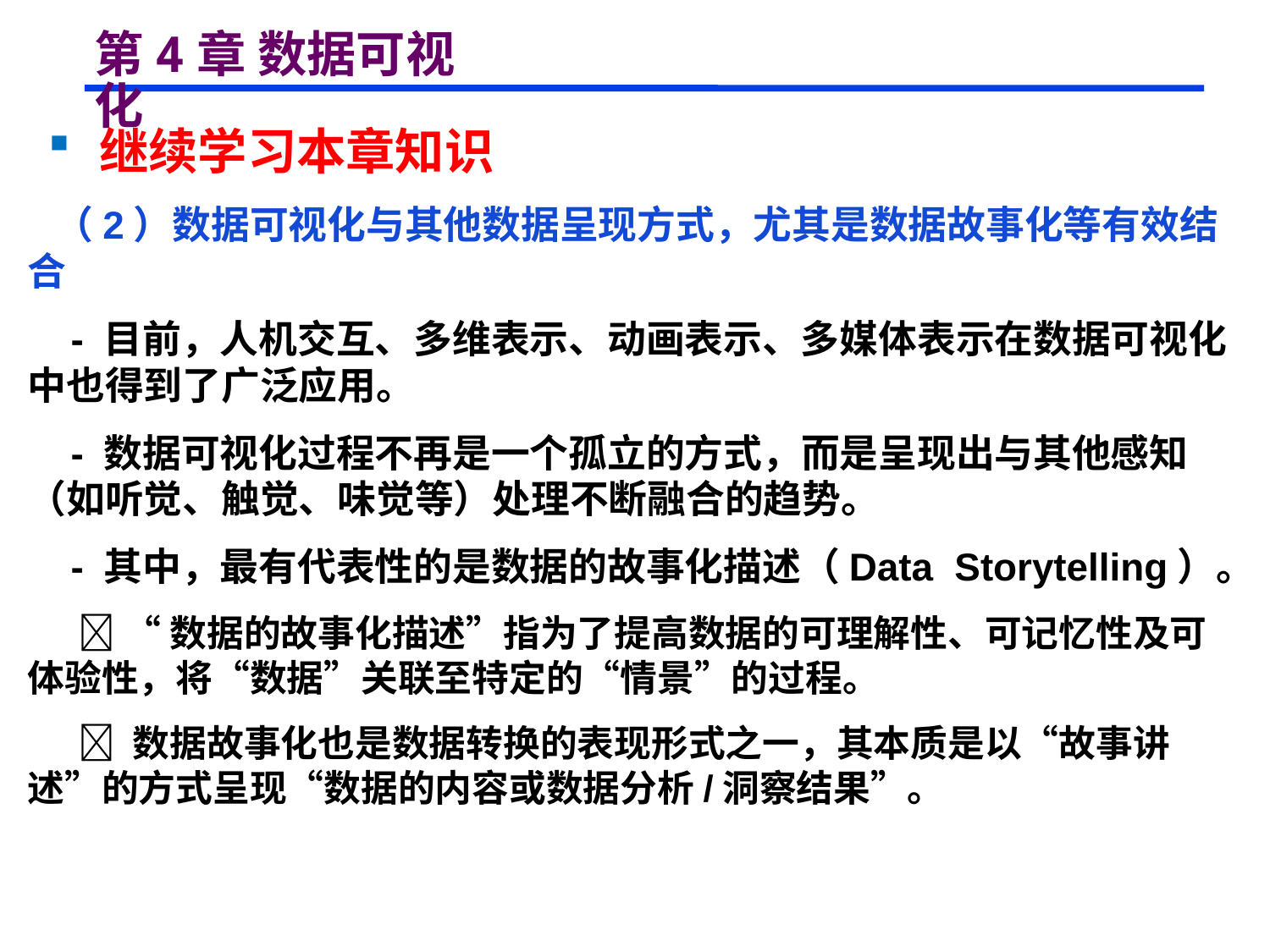

# 第4章 数据可视化
 继续学习本章知识
  （2）数据可视化与其他数据呈现方式，尤其是数据故事化等有效结合
    - 目前，人机交互、多维表示、动画表示、多媒体表示在数据可视化中也得到了广泛应用。
    - 数据可视化过程不再是一个孤立的方式，而是呈现出与其他感知（如听觉、触觉、味觉等）处理不断融合的趋势。
    - 其中，最有代表性的是数据的故事化描述（Data  Storytelling）。
      • “数据的故事化描述”指为了提高数据的可理解性、可记忆性及可体验性，将“数据”关联至特定的“情景”的过程。
      • 数据故事化也是数据转换的表现形式之一，其本质是以“故事讲述”的方式呈现“数据的内容或数据分析/洞察结果”。